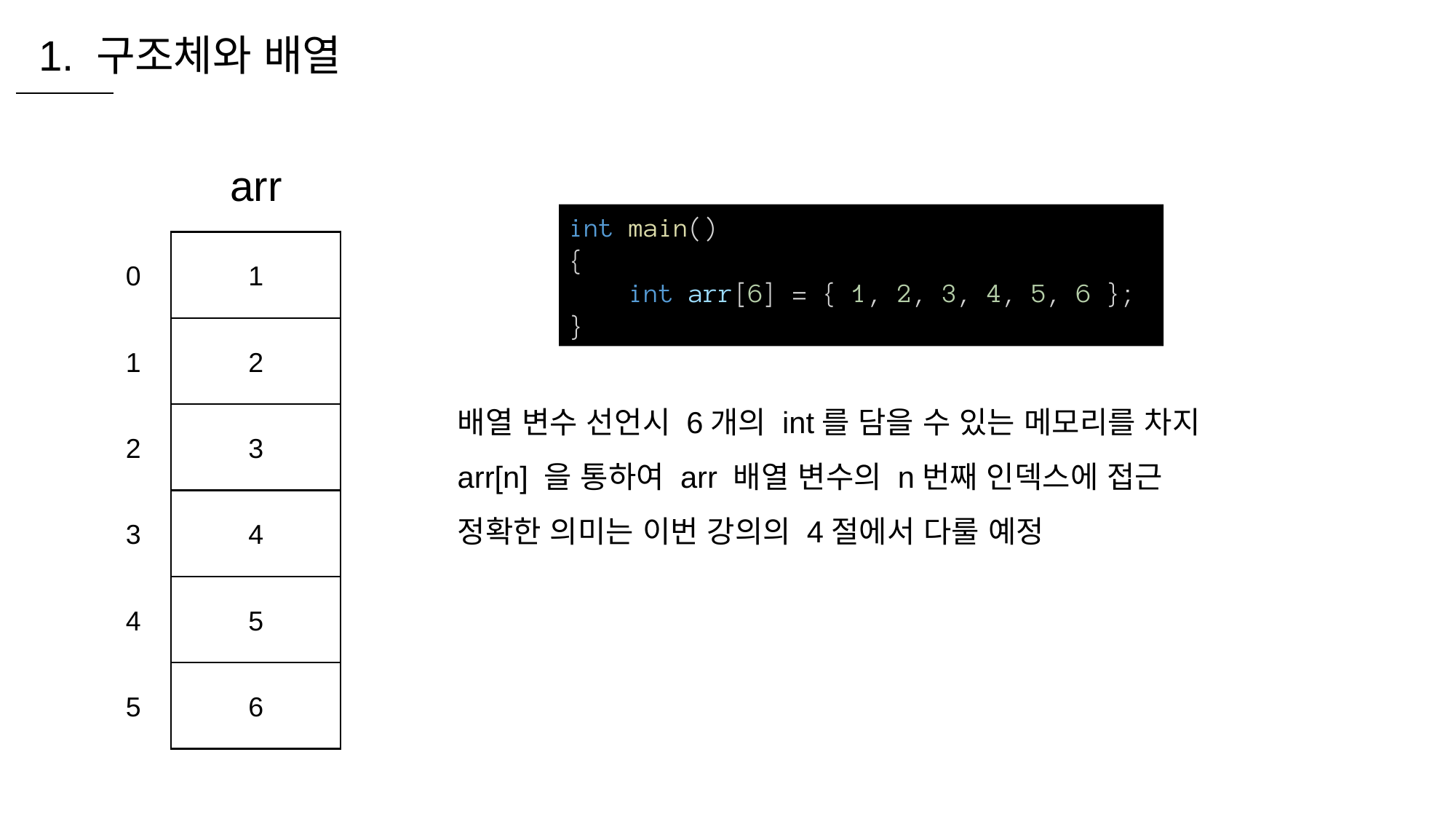

1. 구조체와 배열
arr
int main()
{
    int arr[6] = { 1, 2, 3, 4, 5, 6 };
}
0
1
1
2
배열 변수 선언시 6개의 int를 담을 수 있는 메모리를 차지
arr[n] 을 통하여 arr 배열 변수의 n번째 인덱스에 접근
정확한 의미는 이번 강의의 4절에서 다룰 예정
2
3
3
4
4
5
5
6